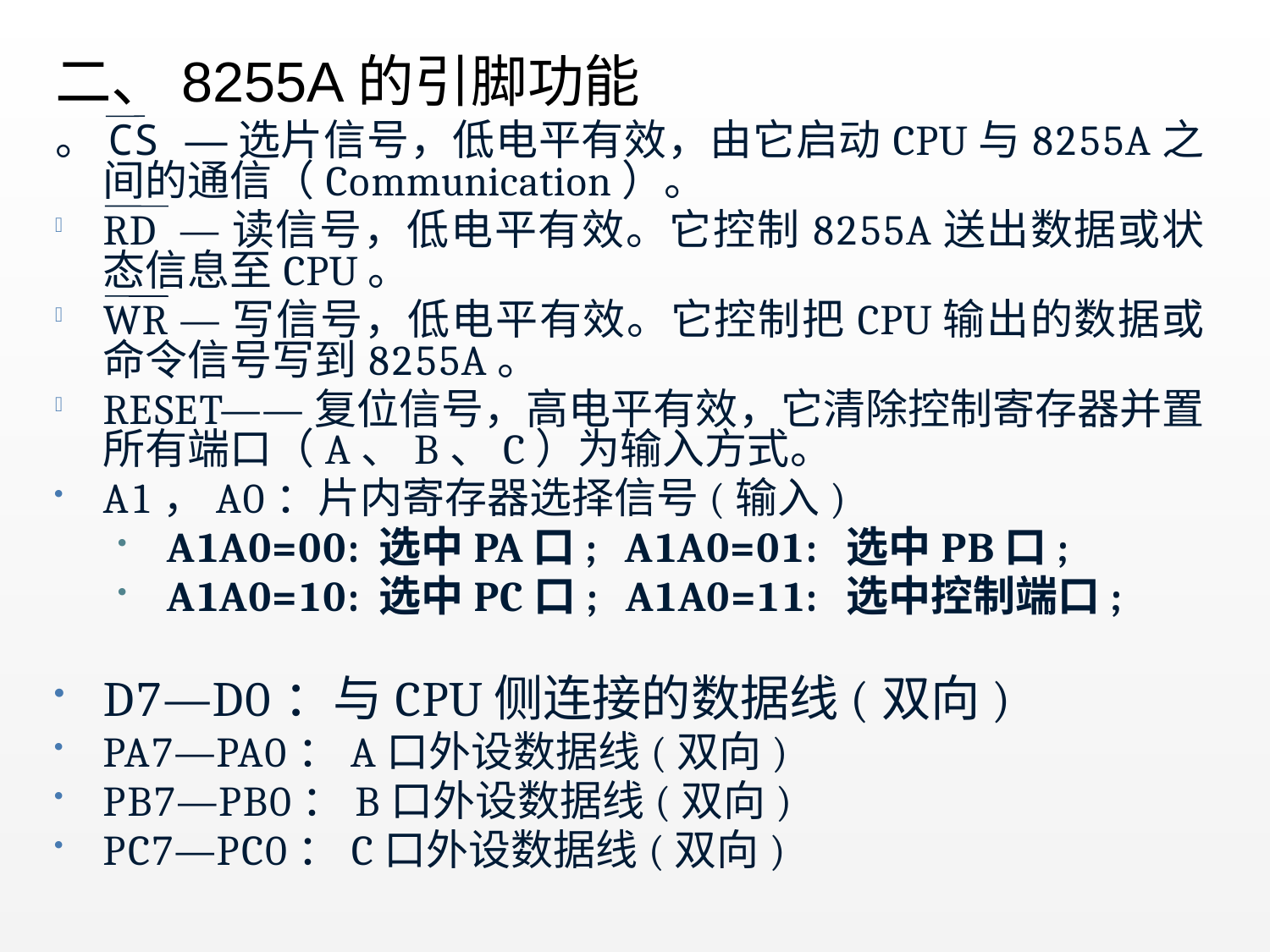

# 二、8255A的引脚功能

。CS —选片信号，低电平有效，由它启动CPU与8255A之间的通信（Communication）。
RD  —读信号，低电平有效。它控制8255A送出数据或状态信息至CPU。
WR —写信号，低电平有效。它控制把CPU输出的数据或命令信号写到8255A。
RESET——复位信号，高电平有效，它清除控制寄存器并置所有端口（A、B、C）为输入方式。
A1，A0：片内寄存器选择信号(输入)
 A1A0=00: 选中PA口;   A1A0=01:  选中PB口;
 A1A0=10: 选中PC口;   A1A0=11:  选中控制端口;

D7—D0：与CPU侧连接的数据线(双向)
PA7—PA0：A口外设数据线(双向)
PB7—PB0：B口外设数据线(双向)
PC7—PC0：C口外设数据线(双向)